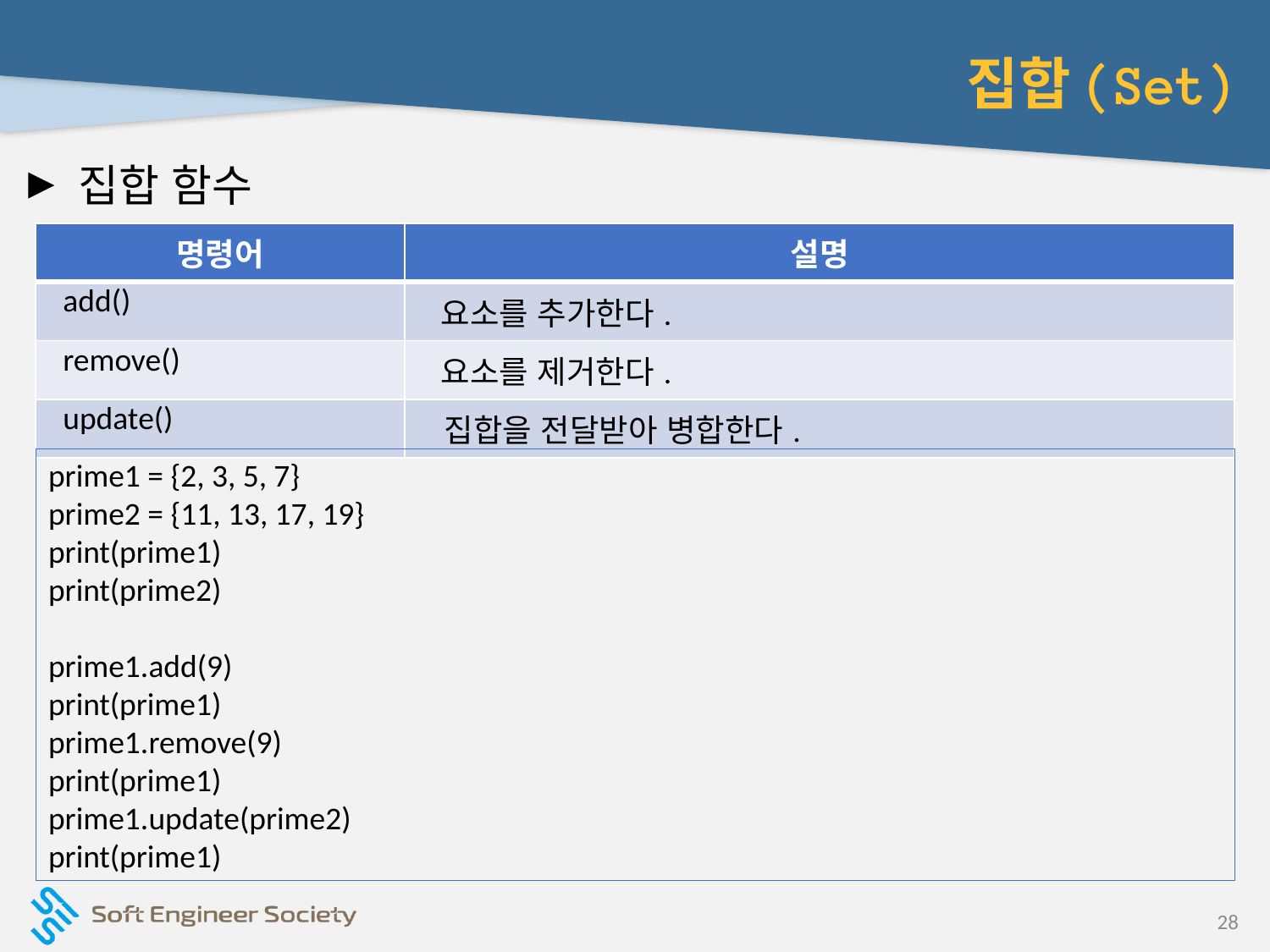

# 집합(Set)
집합 함수
| 명령어 | 설명 |
| --- | --- |
| add() | 요소를 추가한다. |
| remove() | 요소를 제거한다. |
| update() | 집합을 전달받아 병합한다. |
prime1 = {2, 3, 5, 7}
prime2 = {11, 13, 17, 19}
print(prime1)
print(prime2)

prime1.add(9)
print(prime1)
prime1.remove(9)
print(prime1)
prime1.update(prime2)
print(prime1)
28